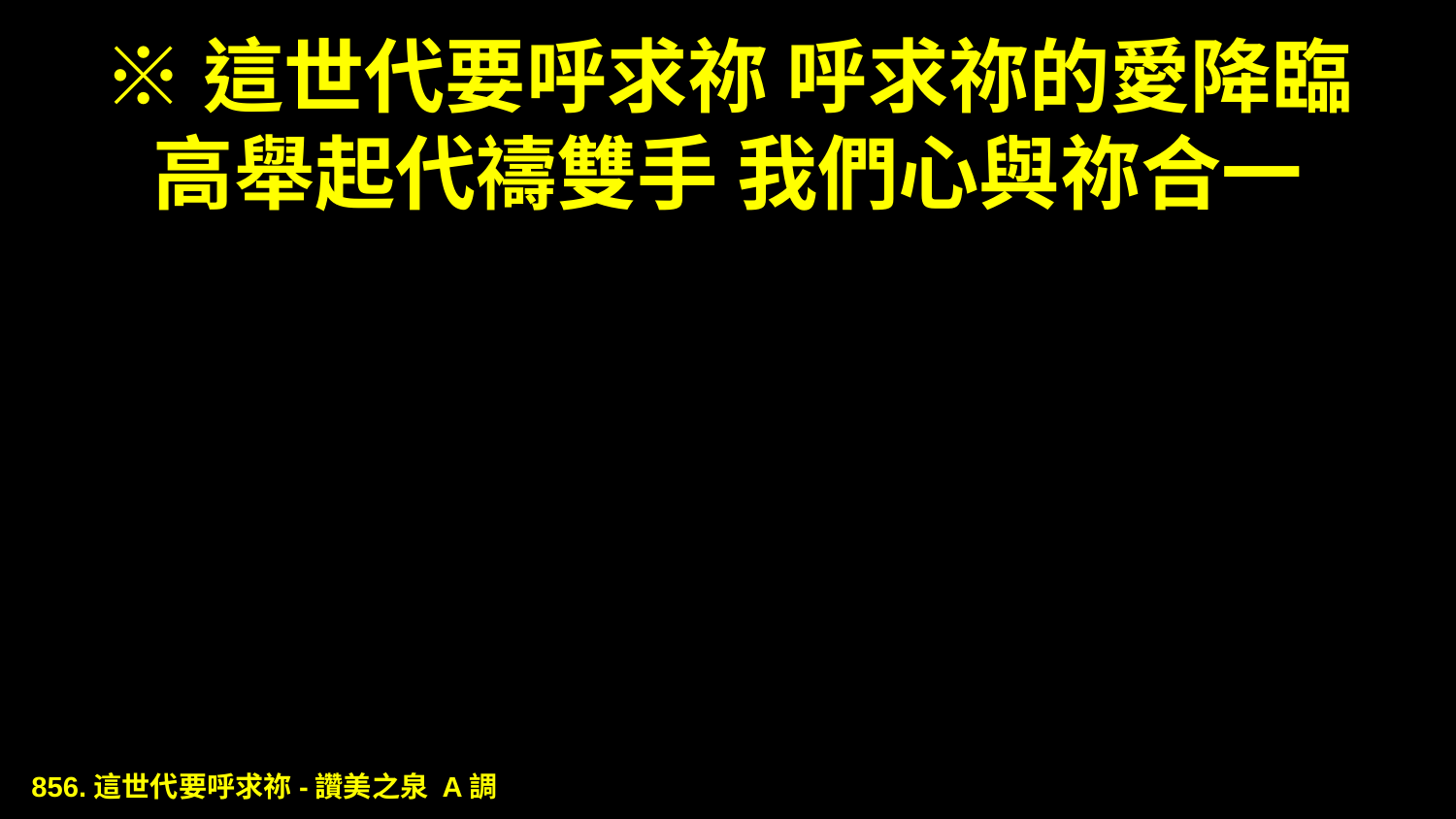

# ※這世代要呼求祢 呼求祢的愛降臨 高舉起代禱雙手 我們心與祢合一
856.這世代要呼求祢-讚美之泉 A調